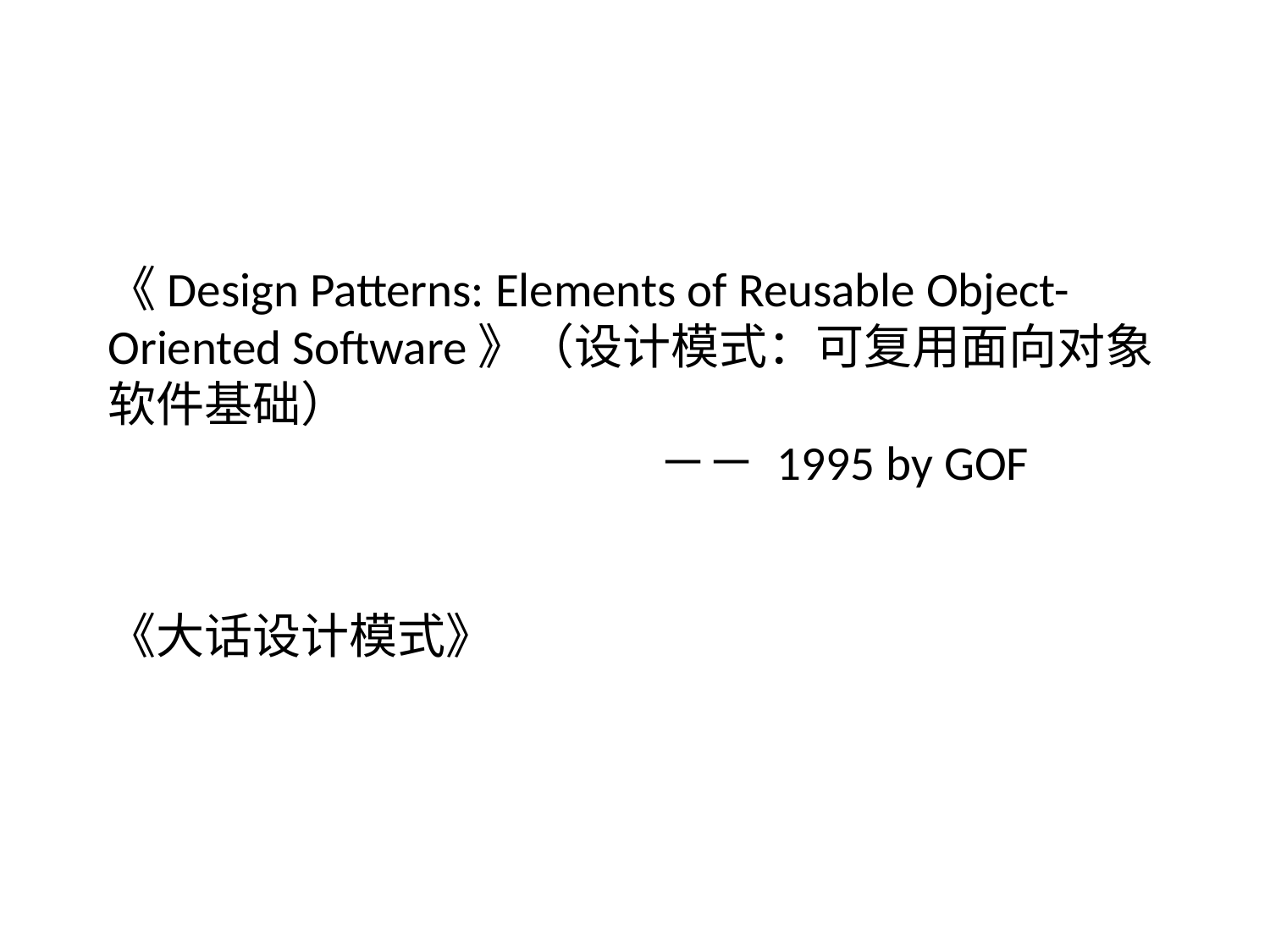

# 《Design Patterns: Elements of Reusable Object-Oriented Software》（设计模式：可复用面向对象软件基础） －－ 1995 by GOF 《大话设计模式》